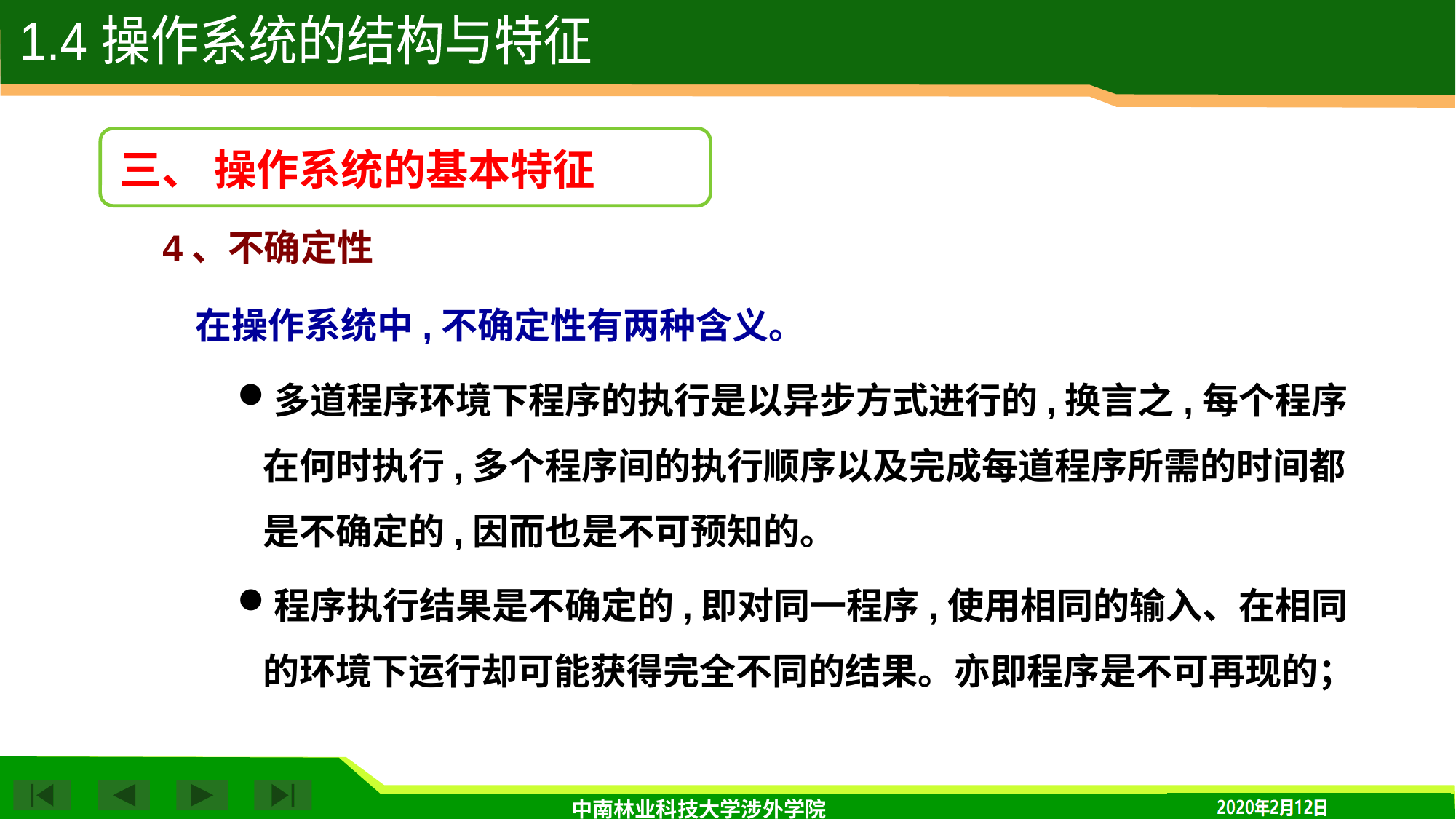

1.4 操作系统的结构与特征

三、 操作系统的基本特征
4、不确定性
    在操作系统中,不确定性有两种含义。
多道程序环境下程序的执行是以异步方式进行的,换言之,每个程序在何时执行,多个程序间的执行顺序以及完成每道程序所需的时间都是不确定的,因而也是不可预知的。
程序执行结果是不确定的,即对同一程序,使用相同的输入、在相同的环境下运行却可能获得完全不同的结果。亦即程序是不可再现的；